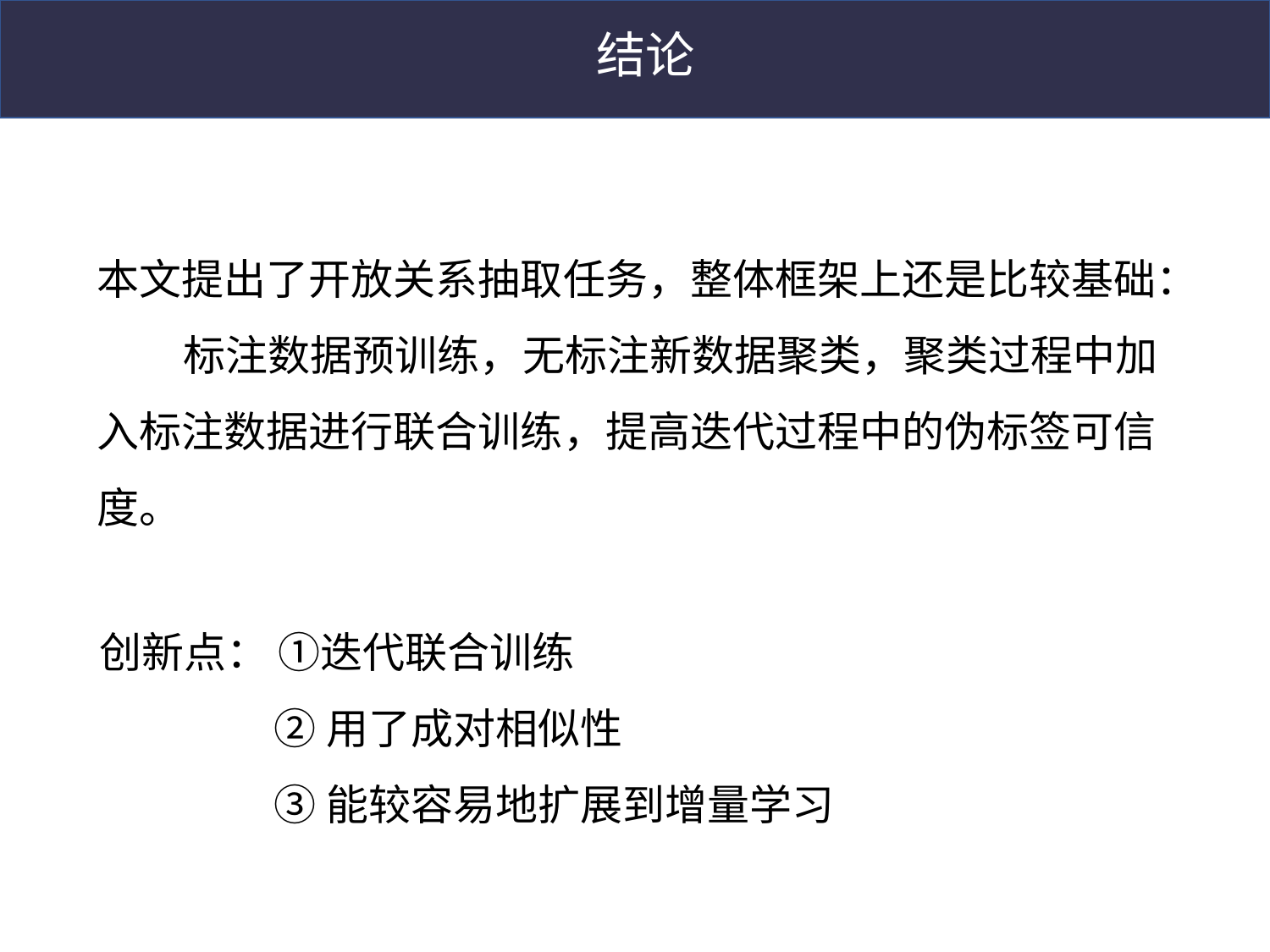

结论
本文提出了开放关系抽取任务，整体框架上还是比较基础：
        标注数据预训练，无标注新数据聚类，聚类过程中加入标注数据进行联合训练，提高迭代过程中的伪标签可信度。
创新点： ①迭代联合训练
	     ②用了成对相似性
	     ③能较容易地扩展到增量学习